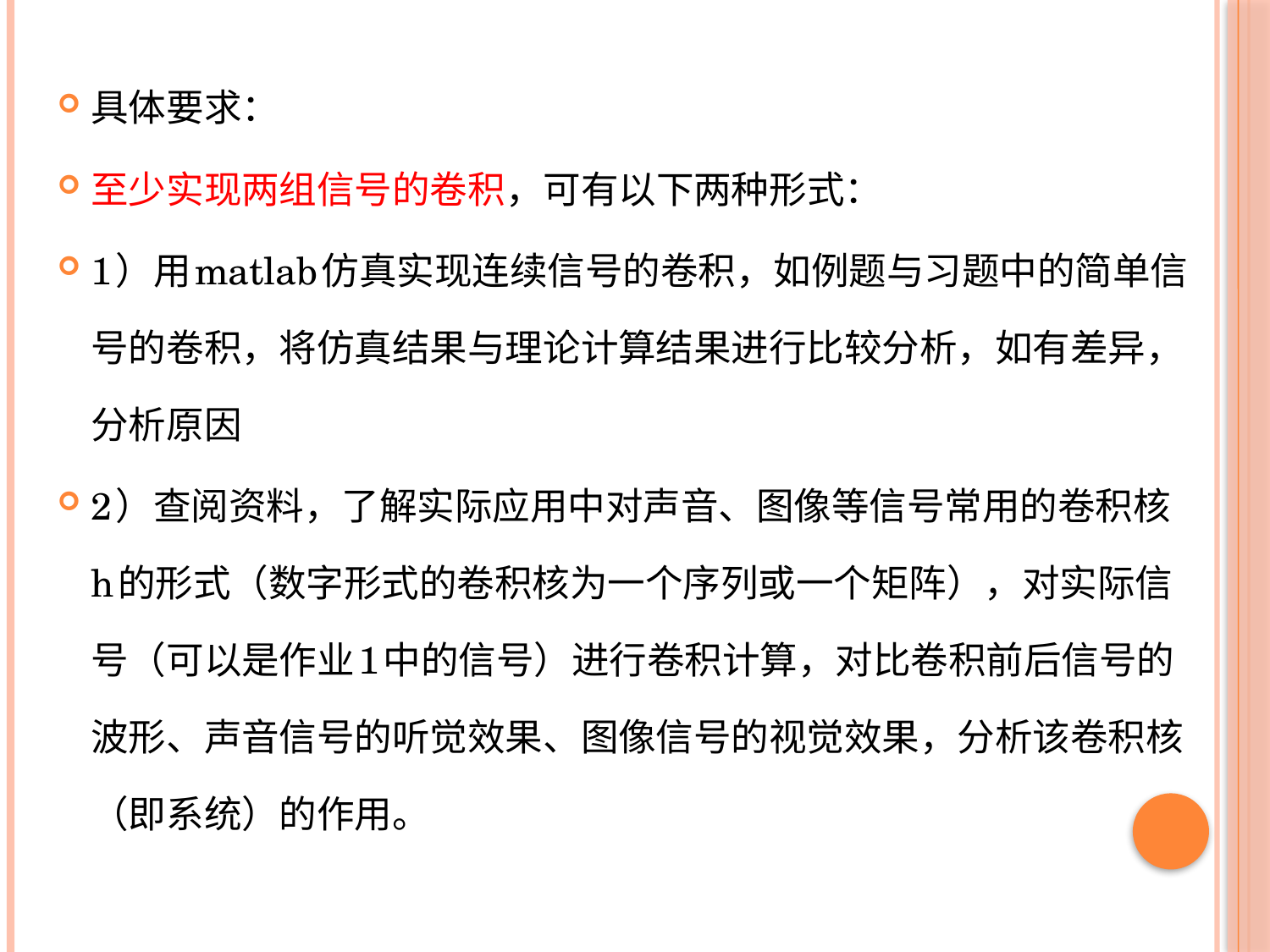

具体要求：
至少实现两组信号的卷积，可有以下两种形式：
1）用matlab仿真实现连续信号的卷积，如例题与习题中的简单信号的卷积，将仿真结果与理论计算结果进行比较分析，如有差异，分析原因
2）查阅资料，了解实际应用中对声音、图像等信号常用的卷积核h的形式（数字形式的卷积核为一个序列或一个矩阵），对实际信号（可以是作业1中的信号）进行卷积计算，对比卷积前后信号的波形、声音信号的听觉效果、图像信号的视觉效果，分析该卷积核（即系统）的作用。